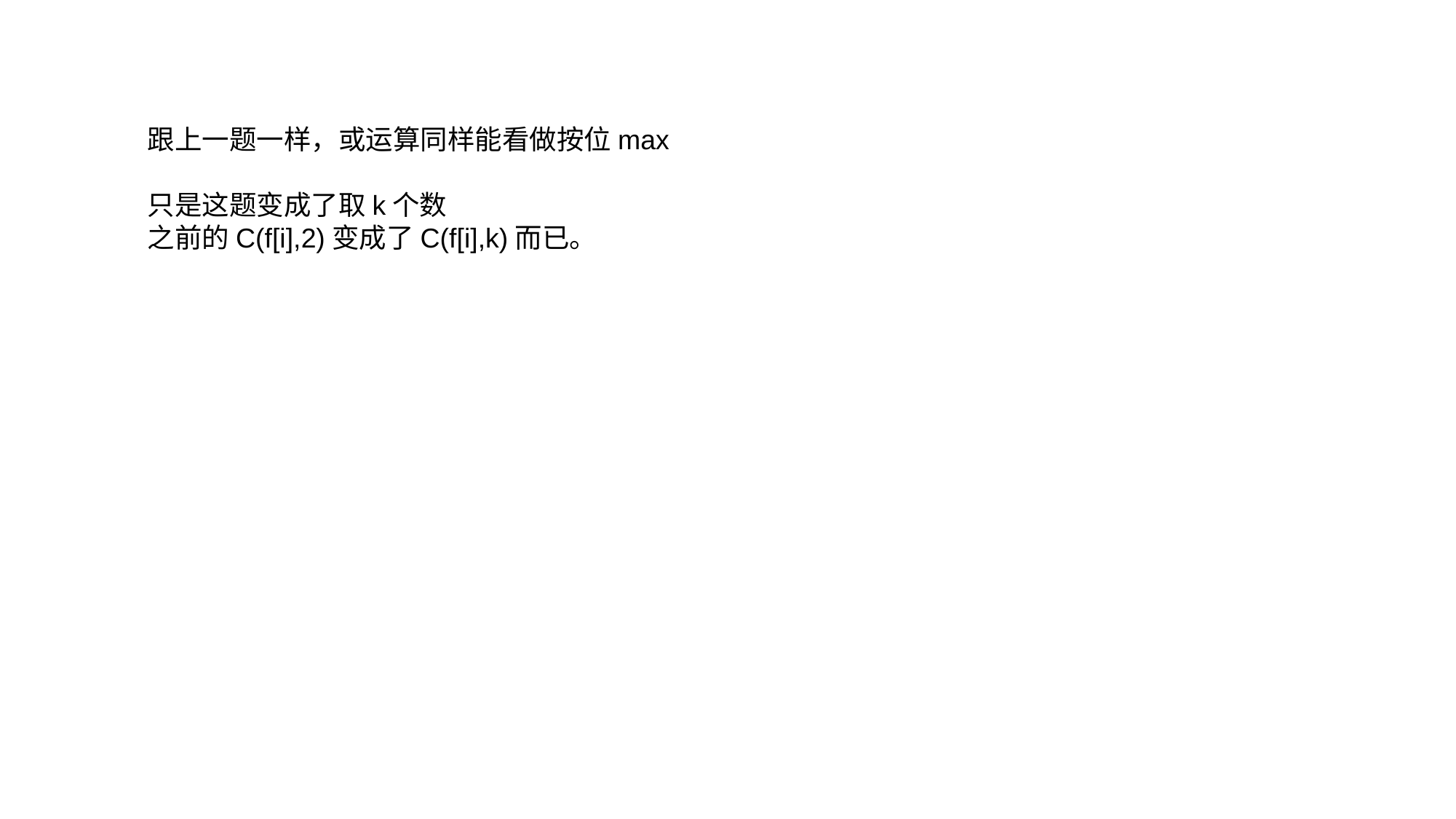

跟上一题一样，或运算同样能看做按位max

只是这题变成了取k个数
之前的C(f[i],2)变成了C(f[i],k)而已。